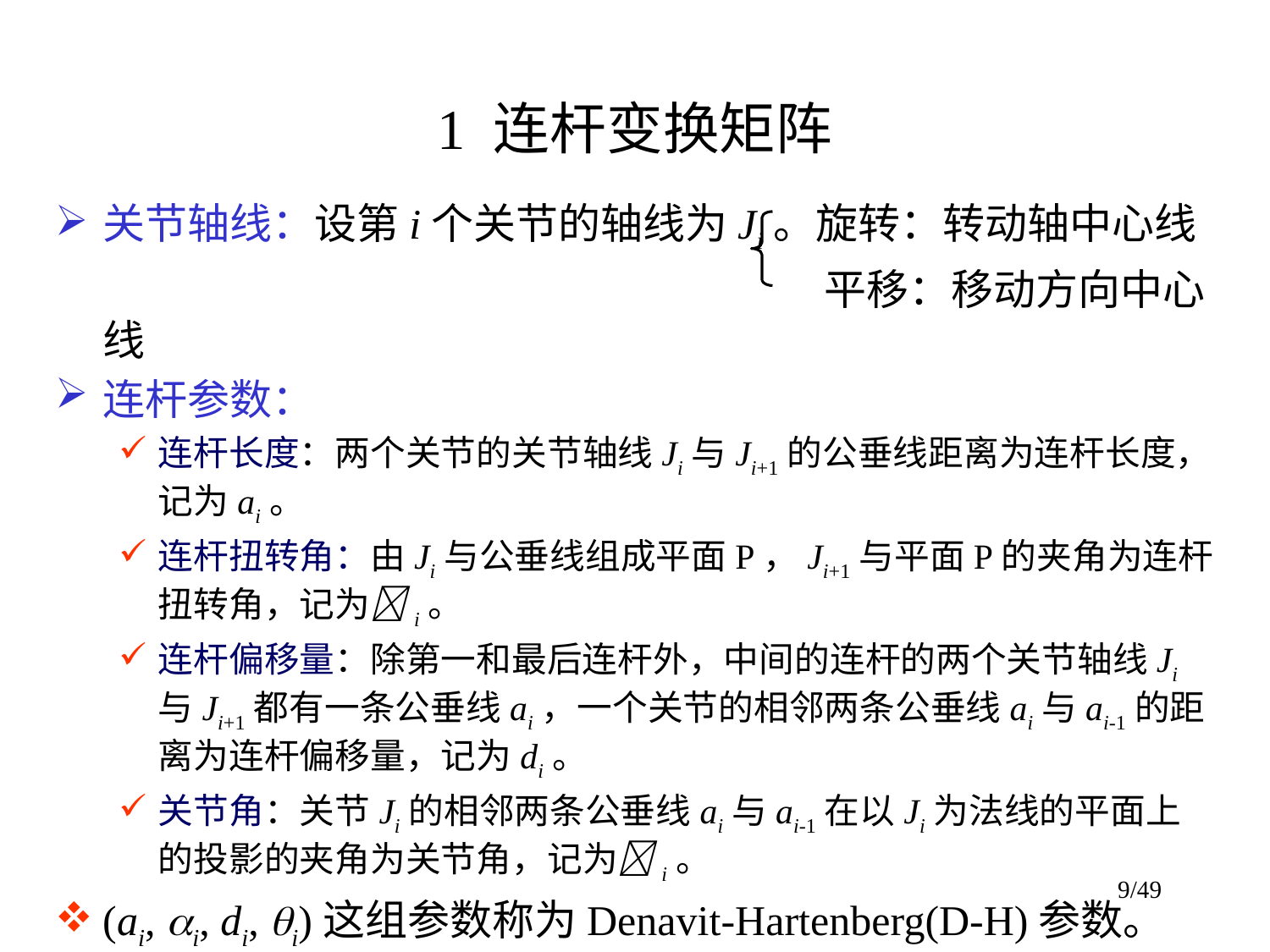

# 1 连杆变换矩阵
关节轴线：设第i个关节的轴线为Ji。旋转：转动轴中心线
						        平移：移动方向中心线
连杆参数：
连杆长度：两个关节的关节轴线Ji与Ji+1的公垂线距离为连杆长度，记为ai。
连杆扭转角：由Ji与公垂线组成平面P，Ji+1与平面P的夹角为连杆扭转角，记为αi。
连杆偏移量：除第一和最后连杆外，中间的连杆的两个关节轴线Ji与Ji+1都有一条公垂线ai，一个关节的相邻两条公垂线ai与ai-1的距离为连杆偏移量，记为di。
关节角：关节Ji的相邻两条公垂线ai与ai-1在以Ji为法线的平面上的投影的夹角为关节角，记为θi。
(ai, αi, di, θi)这组参数称为Denavit-Hartenberg(D-H)参数。

9/49